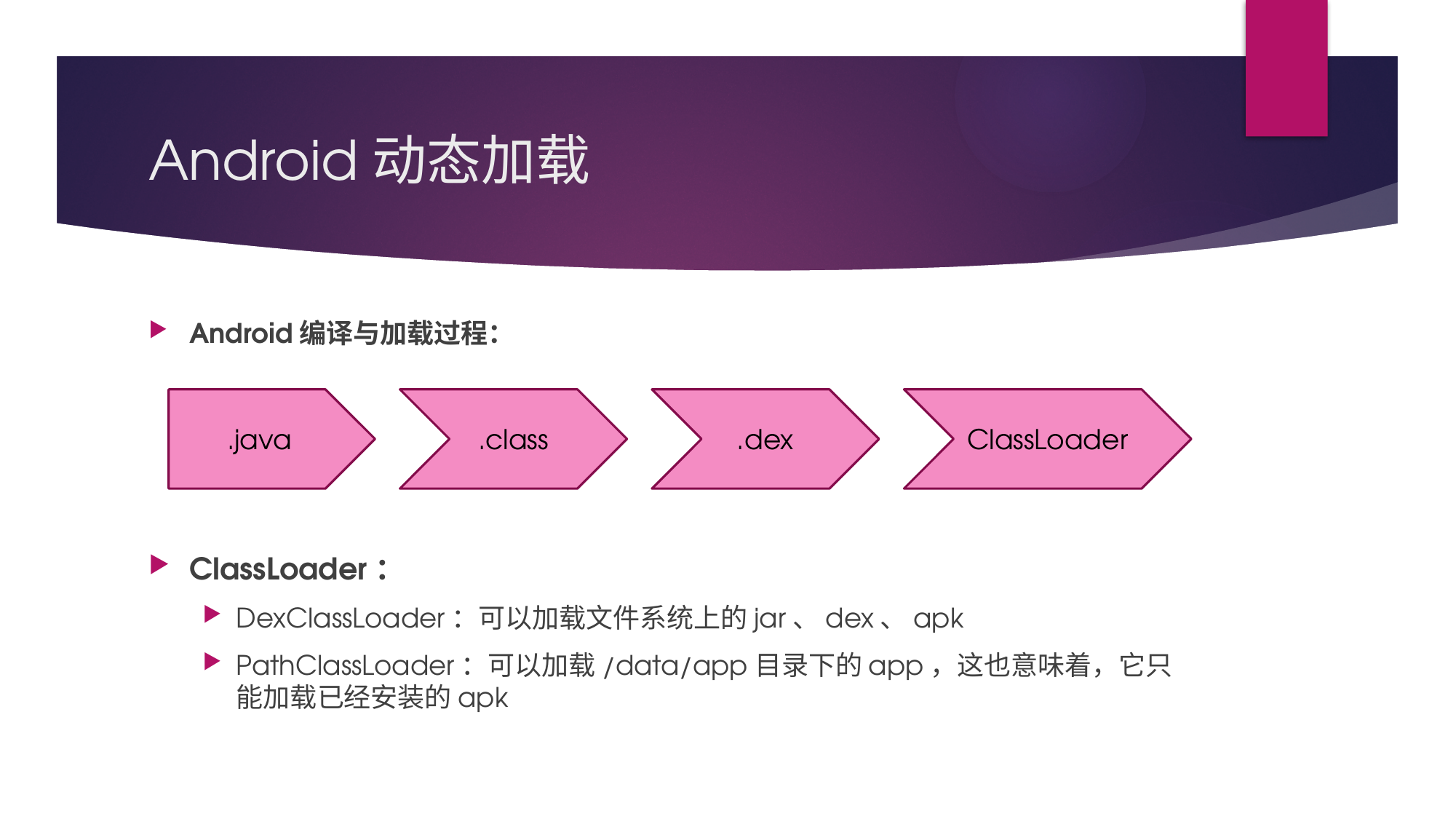

# Android动态加载
Android编译与加载过程：

ClassLoader：
DexClassLoader：可以加载文件系统上的jar、dex、apk
PathClassLoader：可以加载/data/app目录下的app，这也意味着，它只能加载已经安装的apk
.java
.dex
ClassLoader
.class